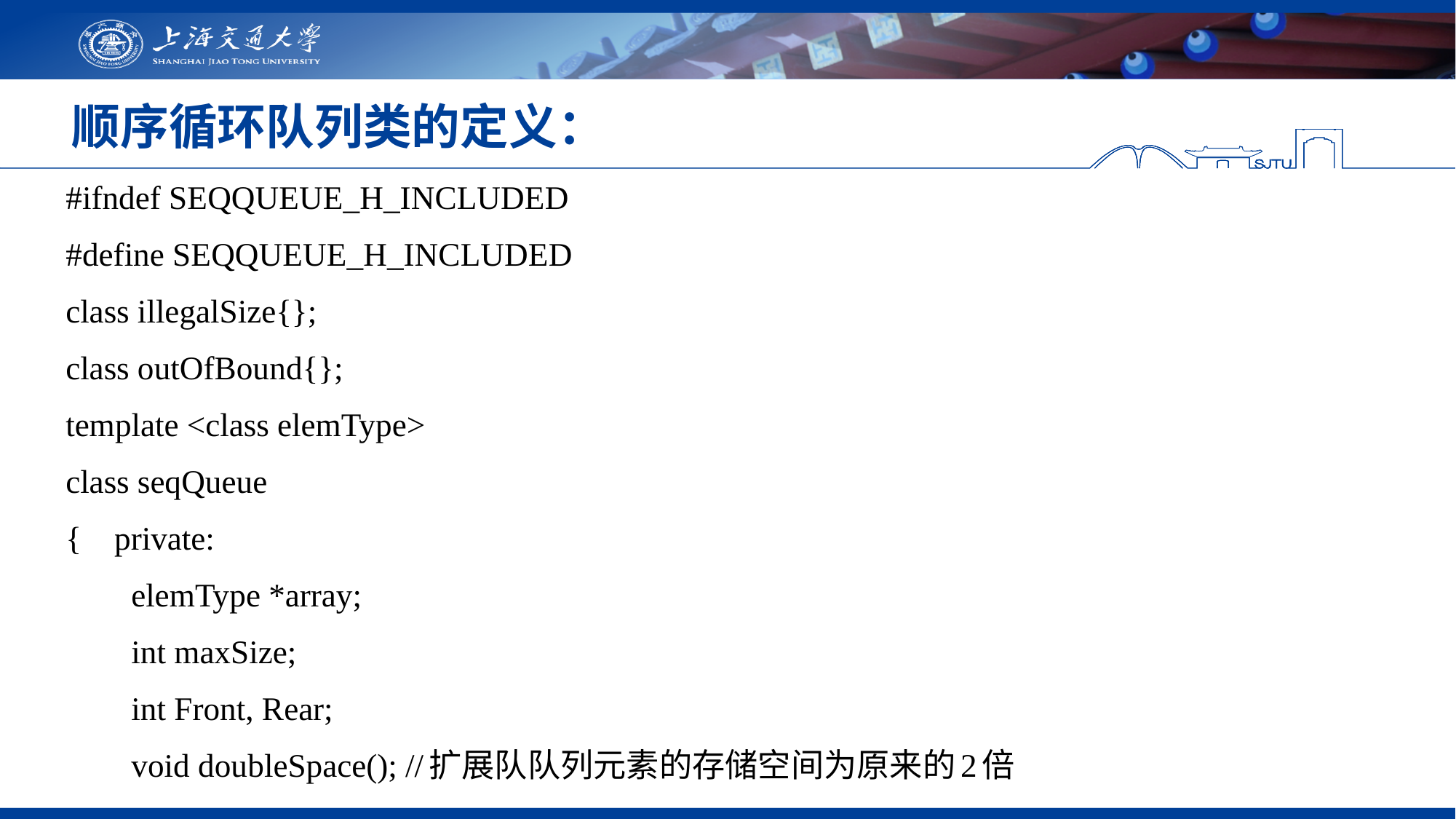

# 顺序循环队列类的定义：
#ifndef SEQQUEUE_H_INCLUDED
#define SEQQUEUE_H_INCLUDED
class illegalSize{};
class outOfBound{};
template <class elemType>
class seqQueue
{    private:
        elemType *array;
        int maxSize;
        int Front, Rear;
        void doubleSpace(); //扩展队队列元素的存储空间为原来的2倍